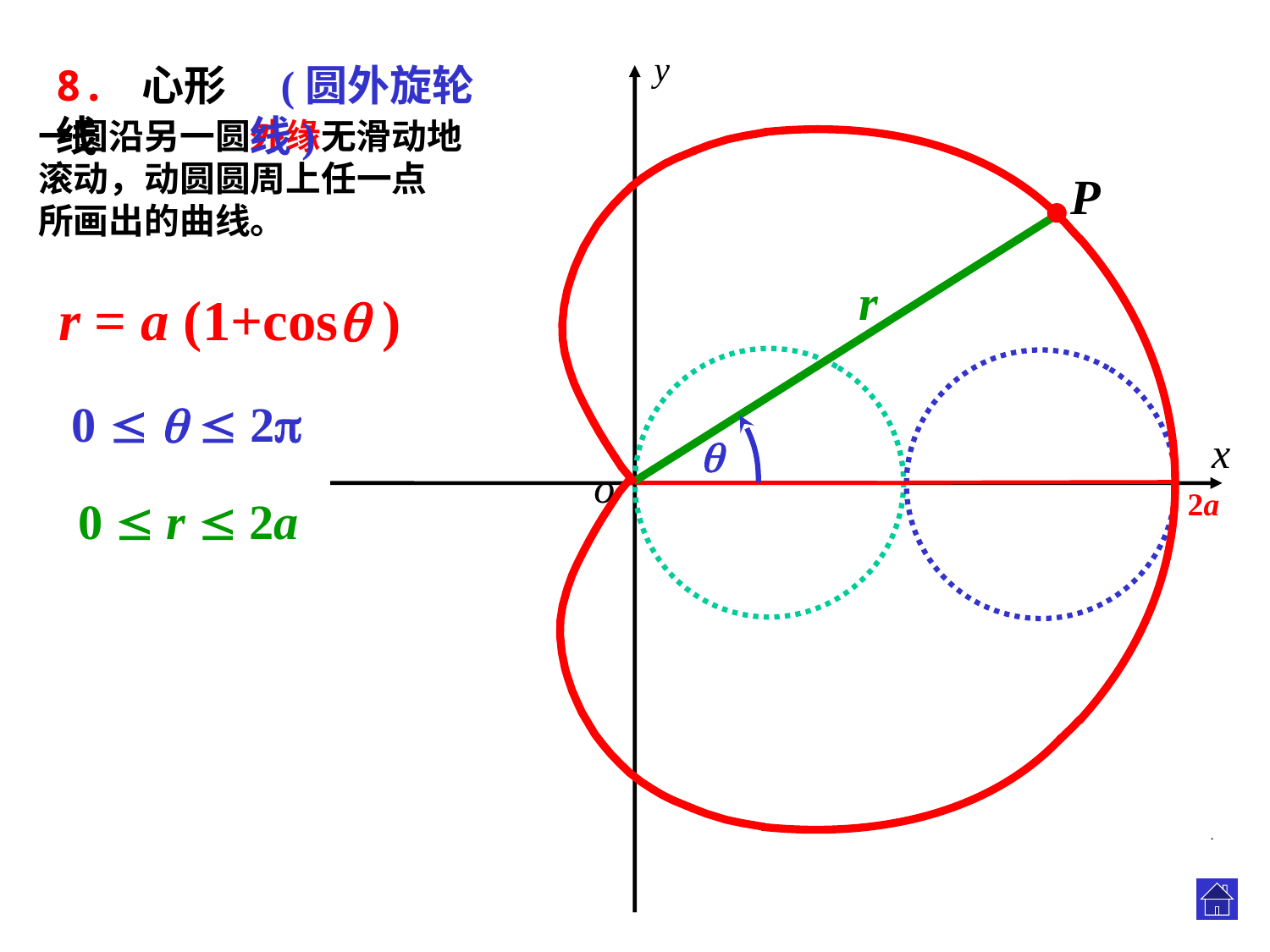

y

x
o

8. 心形线
   (圆外旋轮线)
一圆沿另一圆外缘无滑动地
滚动，动圆圆周上任一点
所画出的曲线。

P

r
r = a (1+cosθ )

0 ≤ θ ≤ 2π

θ

2a

0 ≤ r ≤ 2a
.